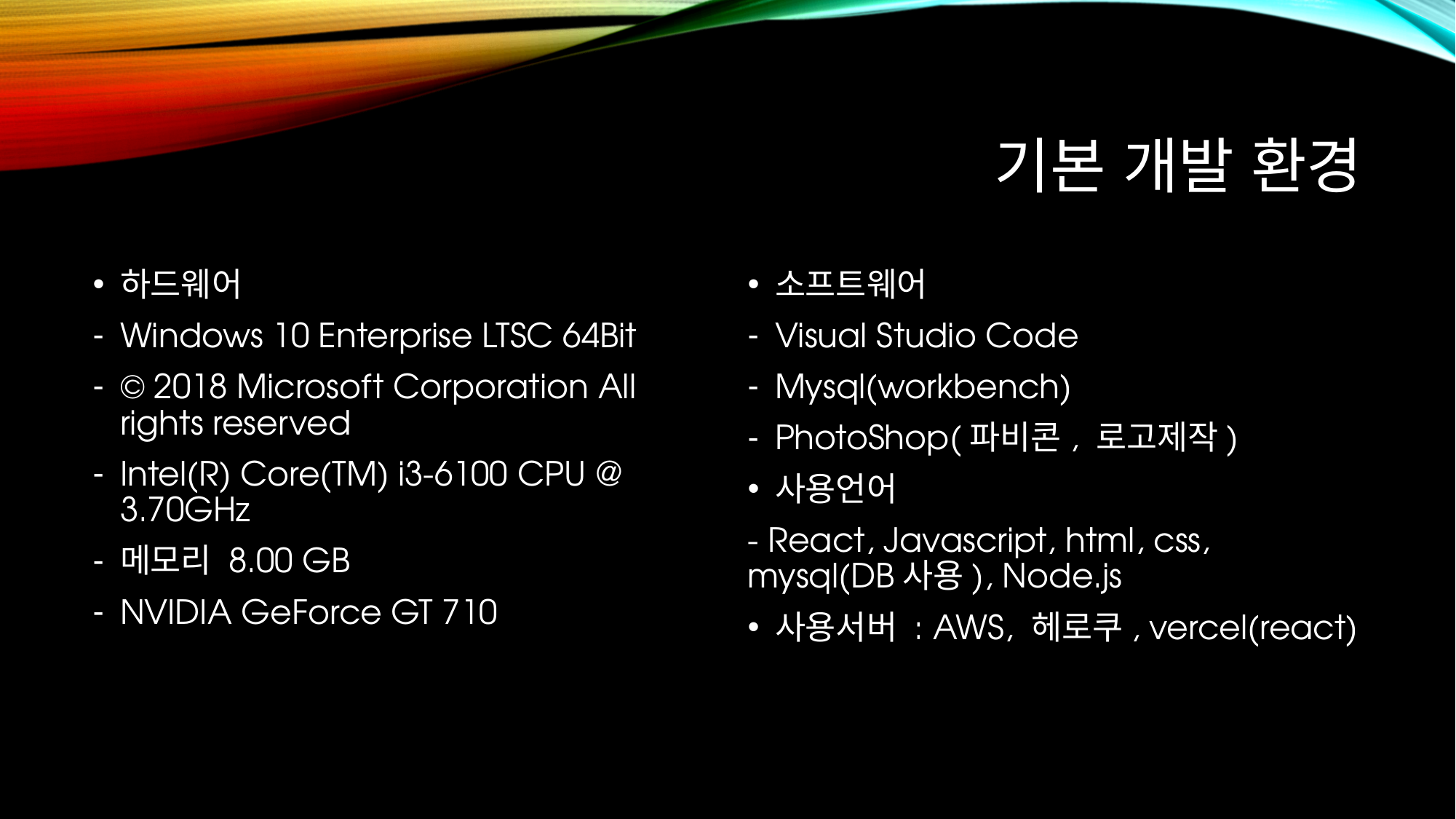

# 기본 개발 환경
하드웨어
Windows 10 Enterprise LTSC 64Bit
© 2018 Microsoft Corporation All rights reserved
Intel(R) Core(TM) i3-6100 CPU @ 3.70GHz
메모리 8.00 GB
NVIDIA GeForce GT 710

소프트웨어
Visual Studio Code
Mysql(workbench)
PhotoShop(파비콘, 로고제작)
사용언어
- React, Javascript, html, css, mysql(DB사용), Node.js
사용서버 : AWS, 헤로쿠, vercel(react)